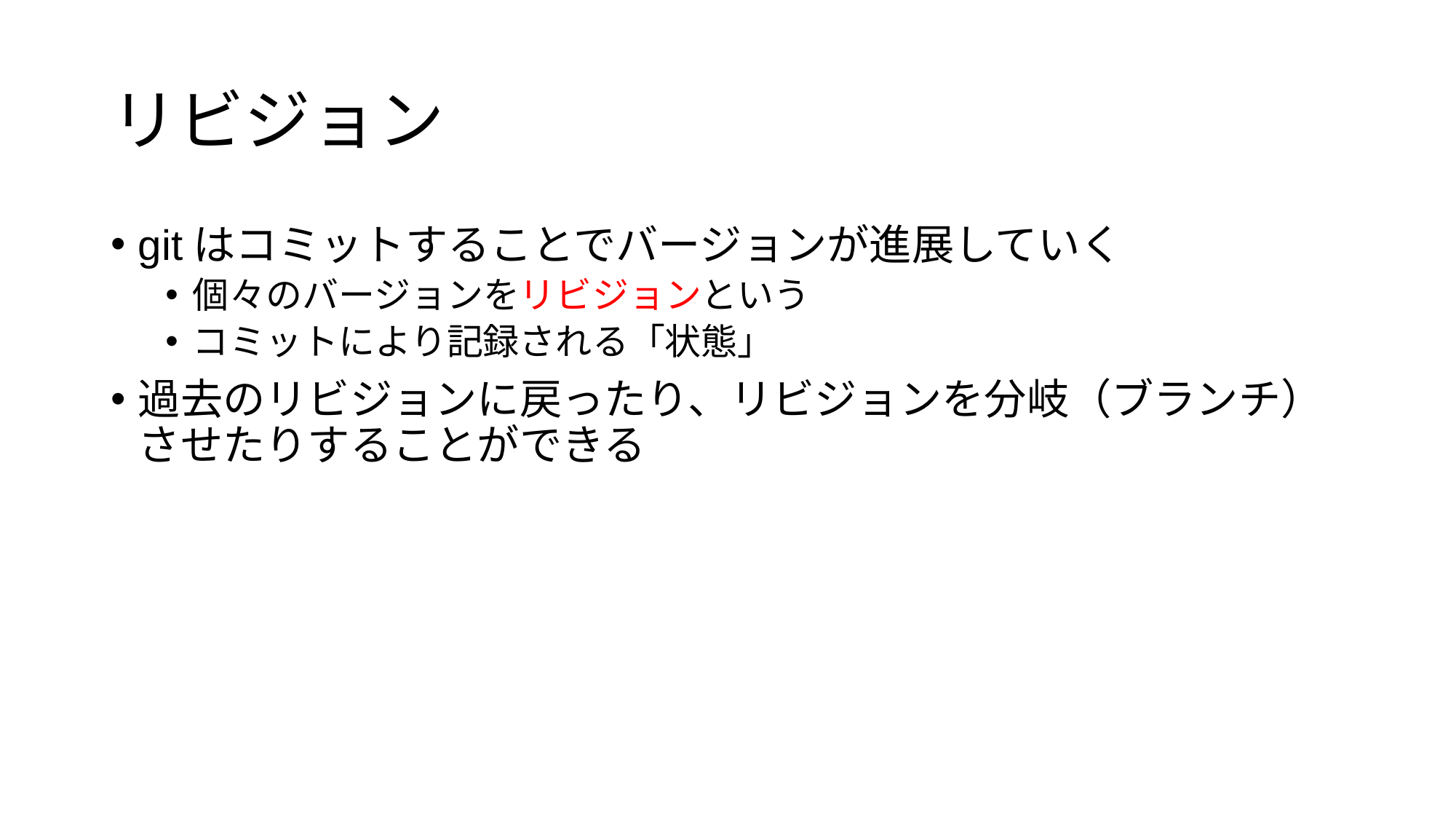

# リビジョン
gitはコミットすることでバージョンが進展していく
個々のバージョンをリビジョンという
コミットにより記録される「状態」
過去のリビジョンに戻ったり、リビジョンを分岐（ブランチ）させたりすることができる